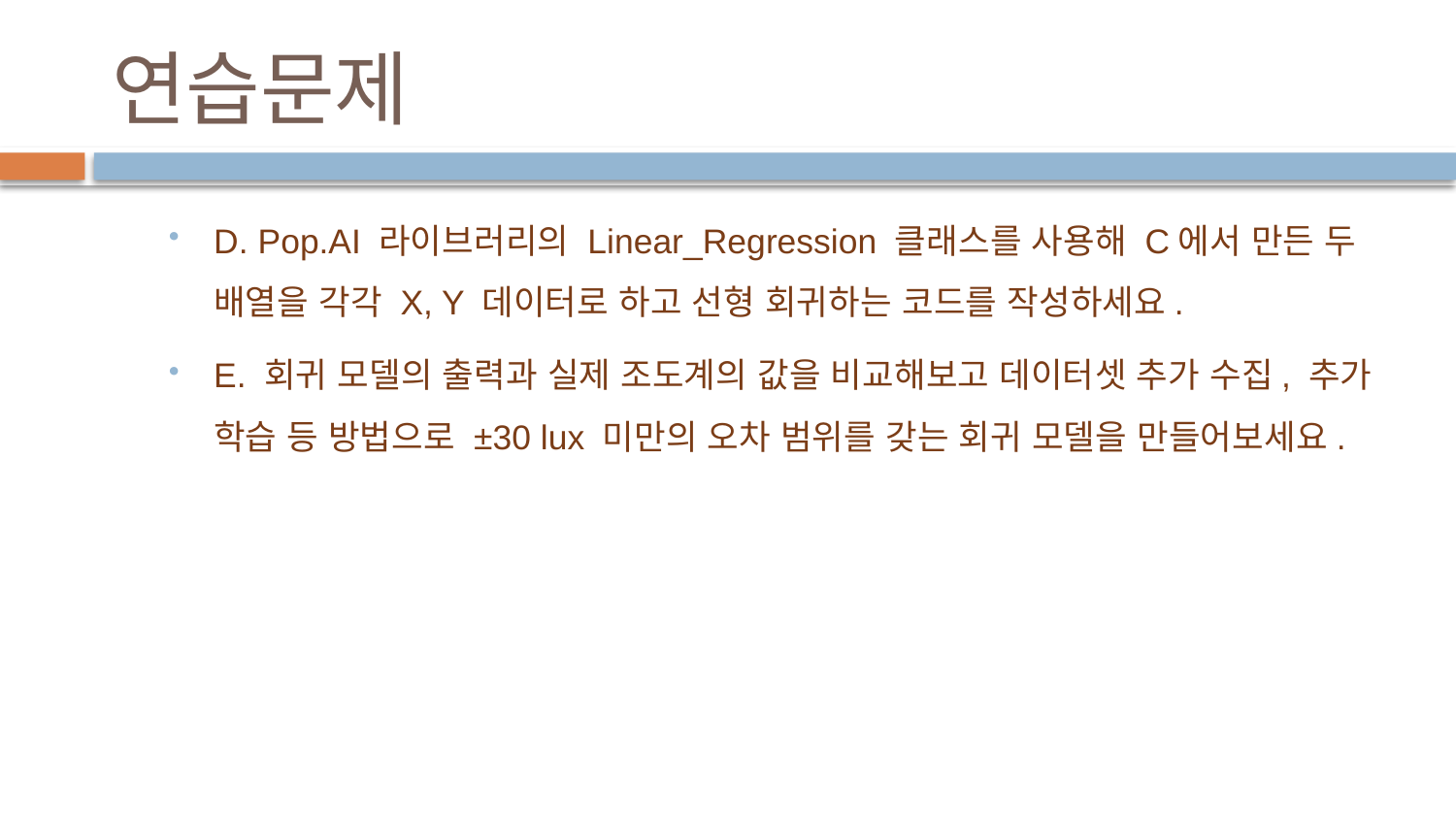

# 연습문제
D. Pop.AI 라이브러리의 Linear_Regression 클래스를 사용해 C에서 만든 두 배열을 각각 X, Y 데이터로 하고 선형 회귀하는 코드를 작성하세요.
E. 회귀 모델의 출력과 실제 조도계의 값을 비교해보고 데이터셋 추가 수집, 추가 학습 등 방법으로 ±30 lux 미만의 오차 범위를 갖는 회귀 모델을 만들어보세요.